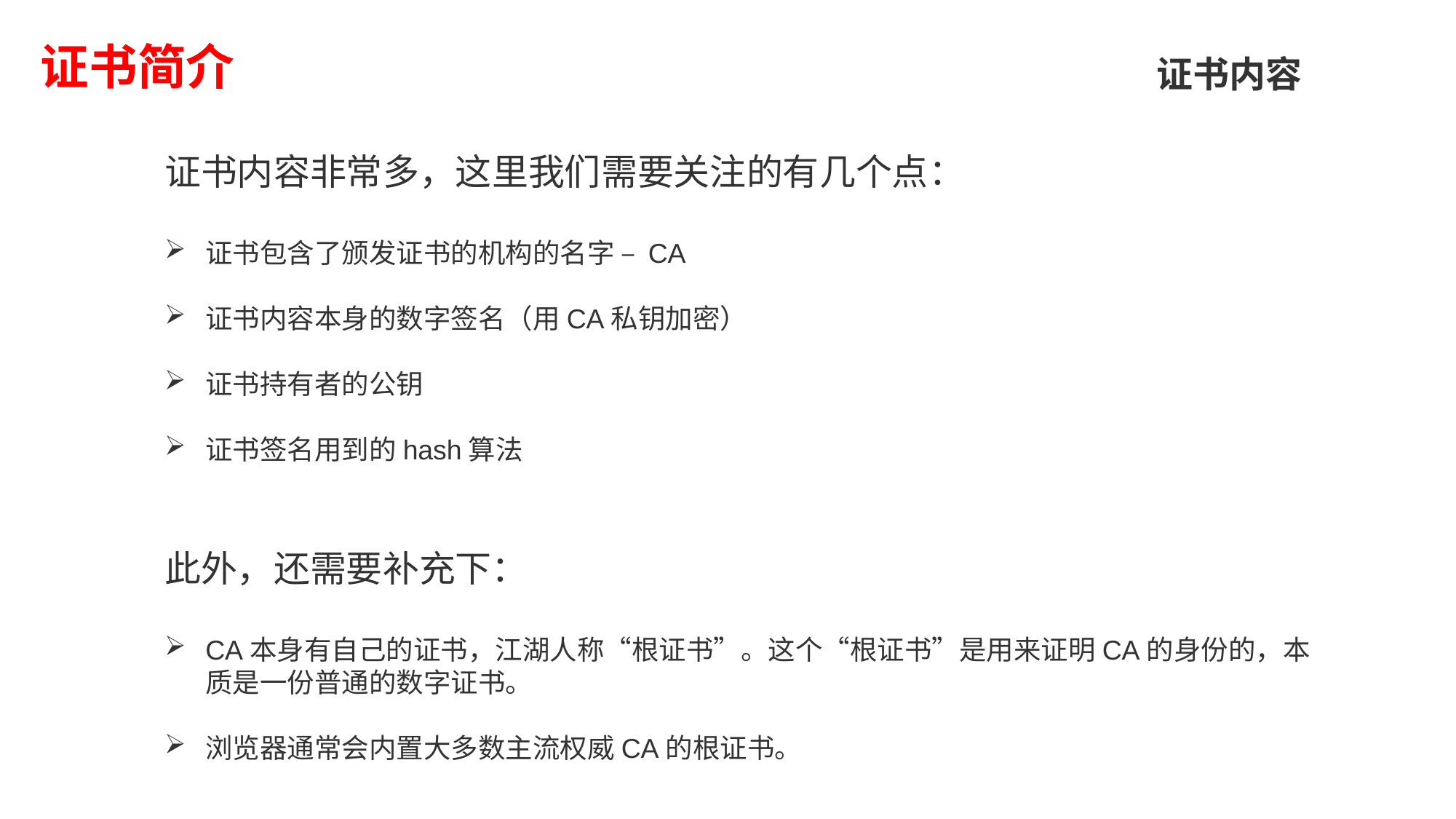

证书简介
证书内容
证书内容非常多，这里我们需要关注的有几个点：

证书包含了颁发证书的机构的名字 – CA

证书内容本身的数字签名（用CA私钥加密）

证书持有者的公钥

证书签名用到的hash算法

此外，还需要补充下：

CA本身有自己的证书，江湖人称“根证书”。这个“根证书”是用来证明CA的身份的，本质是一份普通的数字证书。

浏览器通常会内置大多数主流权威CA的根证书。